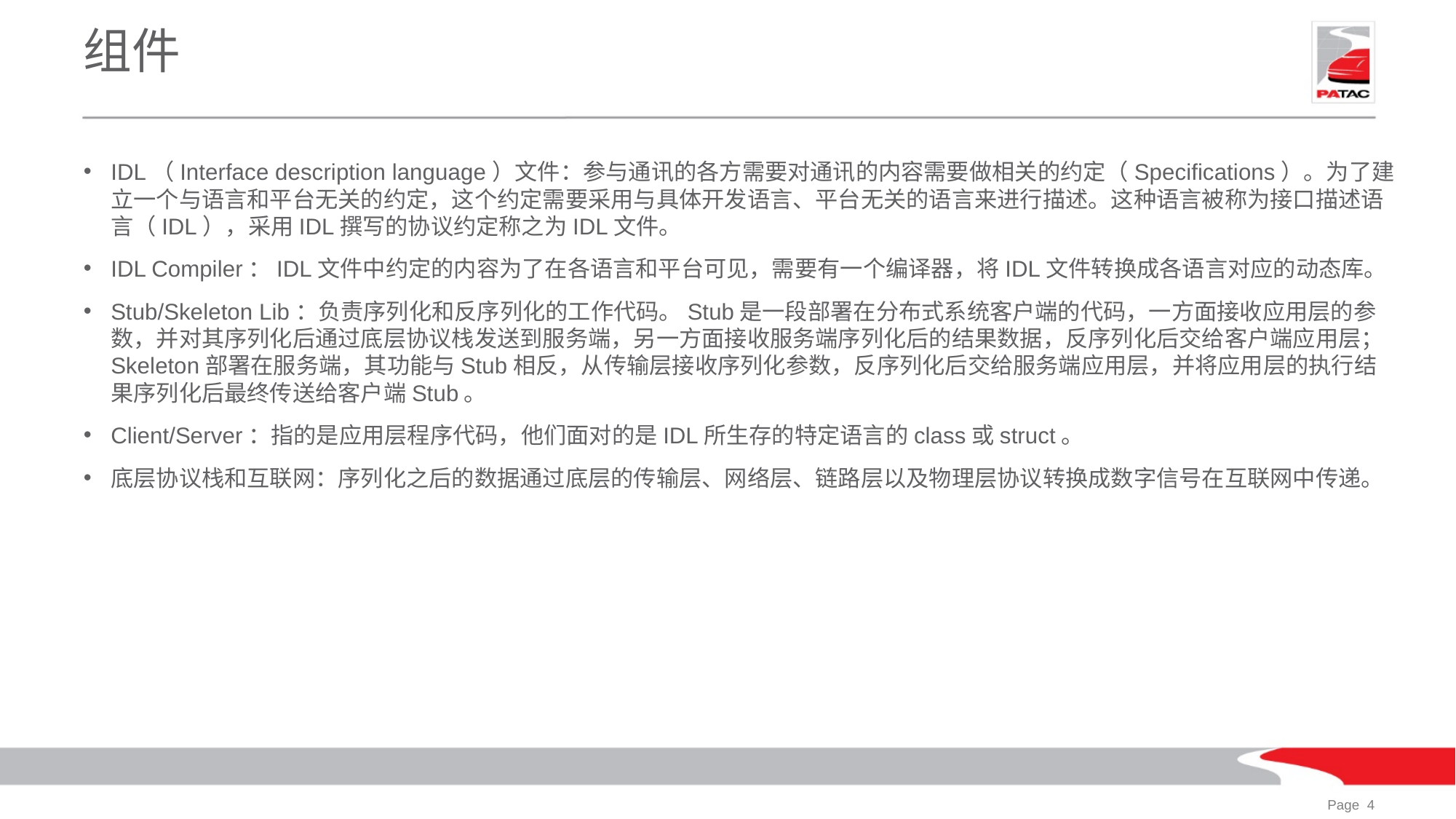

# 组件
IDL（Interface description language）文件：参与通讯的各方需要对通讯的内容需要做相关的约定（Specifications）。为了建立一个与语言和平台无关的约定，这个约定需要采用与具体开发语言、平台无关的语言来进行描述。这种语言被称为接口描述语言（IDL），采用IDL撰写的协议约定称之为IDL文件。
IDL Compiler：IDL文件中约定的内容为了在各语言和平台可见，需要有一个编译器，将IDL文件转换成各语言对应的动态库。
Stub/Skeleton Lib：负责序列化和反序列化的工作代码。Stub是一段部署在分布式系统客户端的代码，一方面接收应用层的参数，并对其序列化后通过底层协议栈发送到服务端，另一方面接收服务端序列化后的结果数据，反序列化后交给客户端应用层；Skeleton部署在服务端，其功能与Stub相反，从传输层接收序列化参数，反序列化后交给服务端应用层，并将应用层的执行结果序列化后最终传送给客户端Stub。
Client/Server：指的是应用层程序代码，他们面对的是IDL所生存的特定语言的class或struct。
底层协议栈和互联网：序列化之后的数据通过底层的传输层、网络层、链路层以及物理层协议转换成数字信号在互联网中传递。